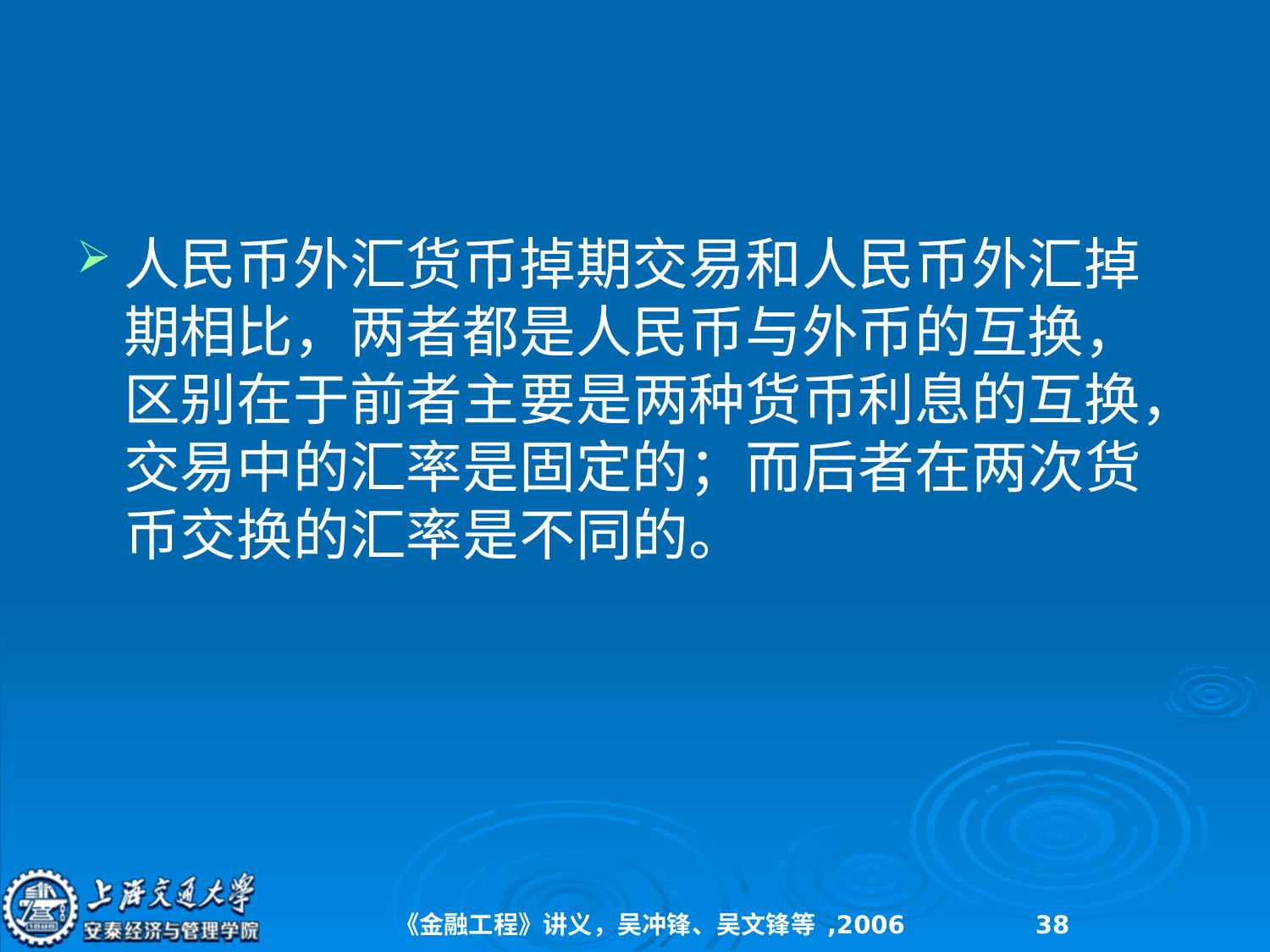

#
人民币外汇货币掉期交易和人民币外汇掉期相比，两者都是人民币与外币的互换，区别在于前者主要是两种货币利息的互换，交易中的汇率是固定的；而后者在两次货币交换的汇率是不同的。